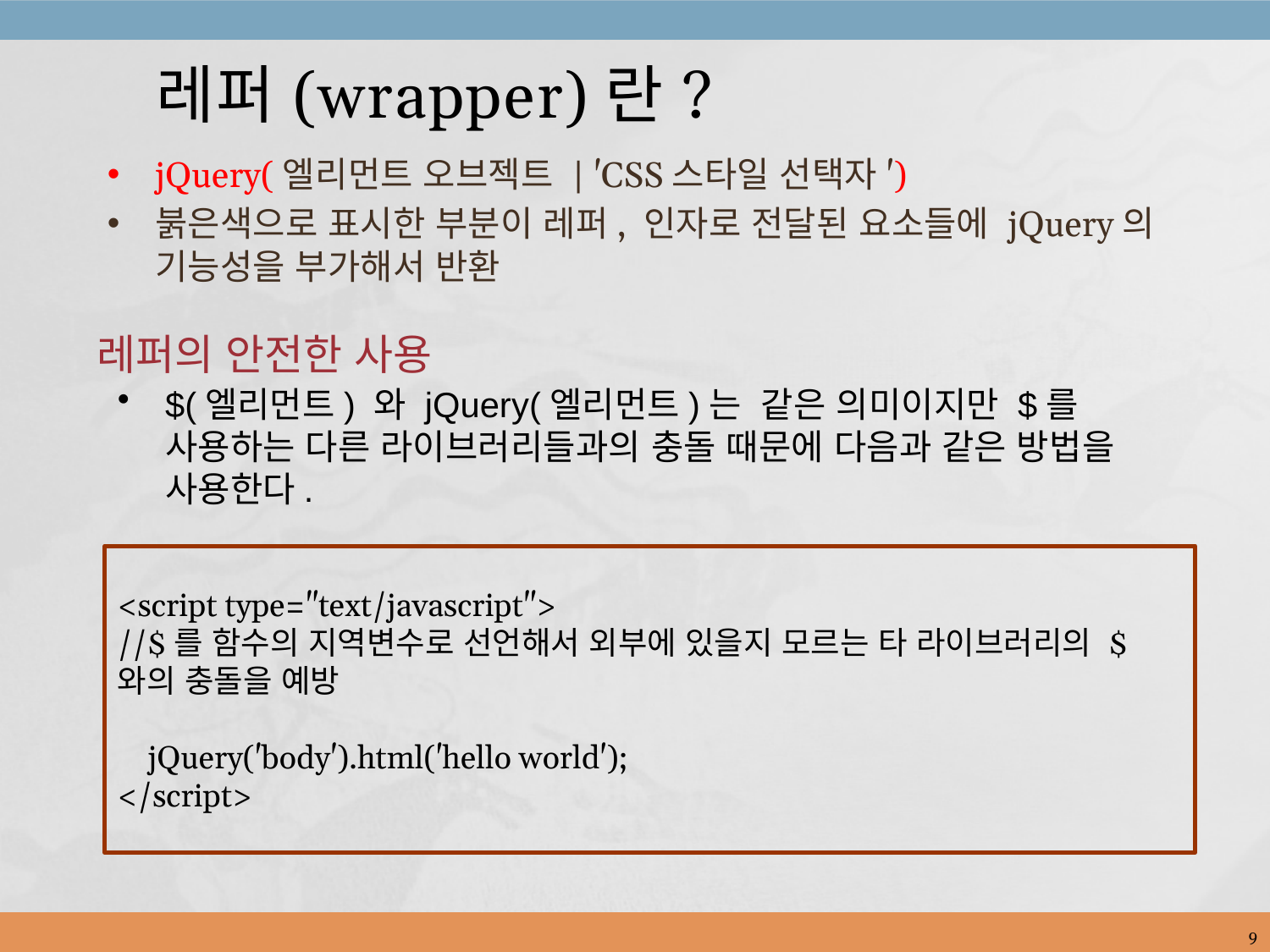

레퍼(wrapper)란?
jQuery(엘리먼트 오브젝트 | 'CSS스타일 선택자')
붉은색으로 표시한 부분이 레퍼, 인자로 전달된 요소들에 jQuery의 기능성을 부가해서 반환
레퍼의 안전한 사용
$(엘리먼트) 와 jQuery(엘리먼트)는  같은 의미이지만 $를 사용하는 다른 라이브러리들과의 충돌 때문에 다음과 같은 방법을 사용한다.
<script type="text/javascript">
//$를 함수의 지역변수로 선언해서 외부에 있을지 모르는 타 라이브러리의 $와의 충돌을 예방

    jQuery('body').html('hello world');
</script>
9